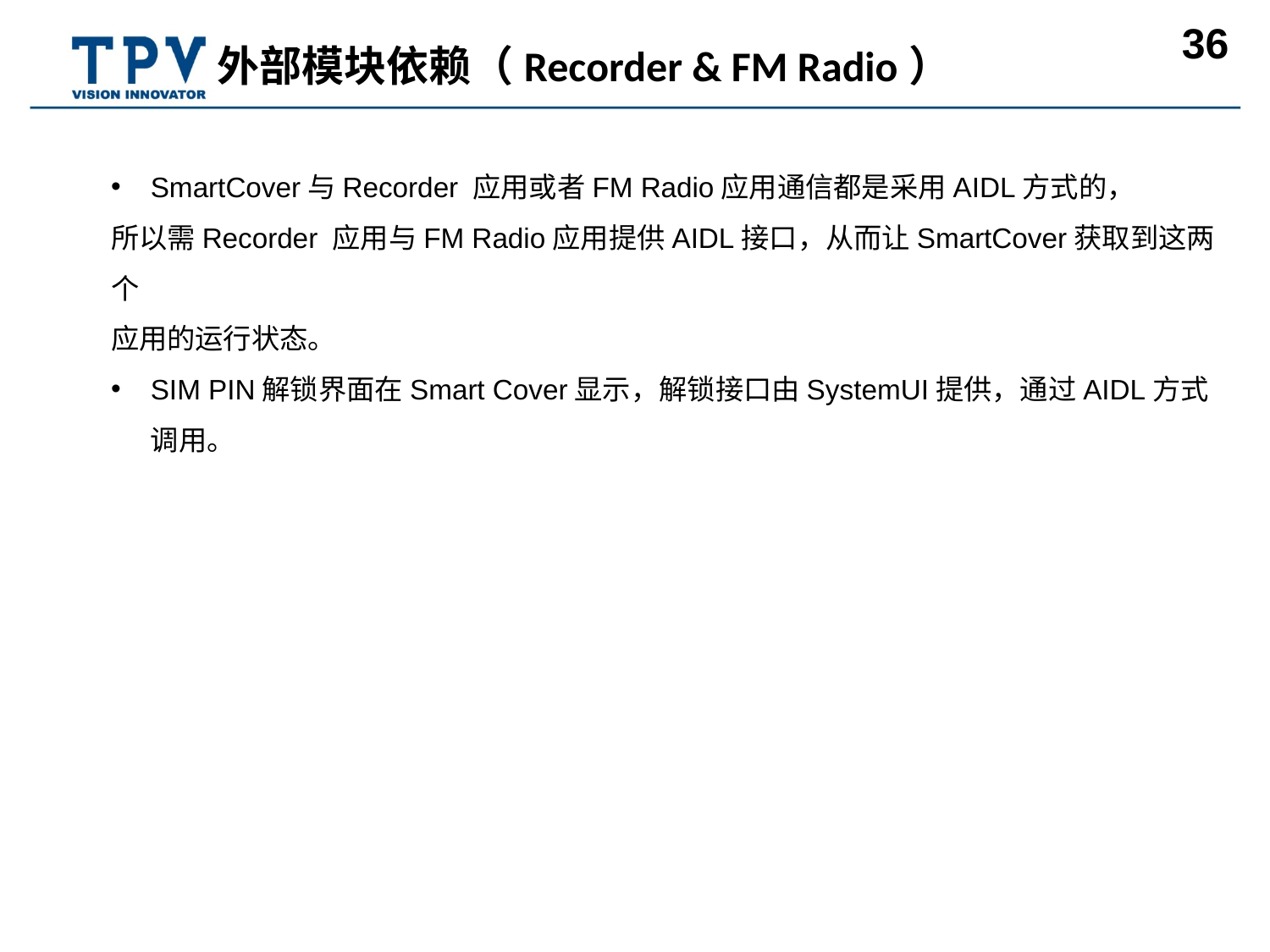

外部模块依赖（Recorder & FM Radio）
SmartCover与Recorder 应用或者FM Radio应用通信都是采用AIDL方式的，
所以需Recorder 应用与FM Radio应用提供AIDL接口，从而让SmartCover获取到这两个
应用的运行状态。
SIM PIN解锁界面在Smart Cover显示，解锁接口由SystemUI提供，通过AIDL方式调用。